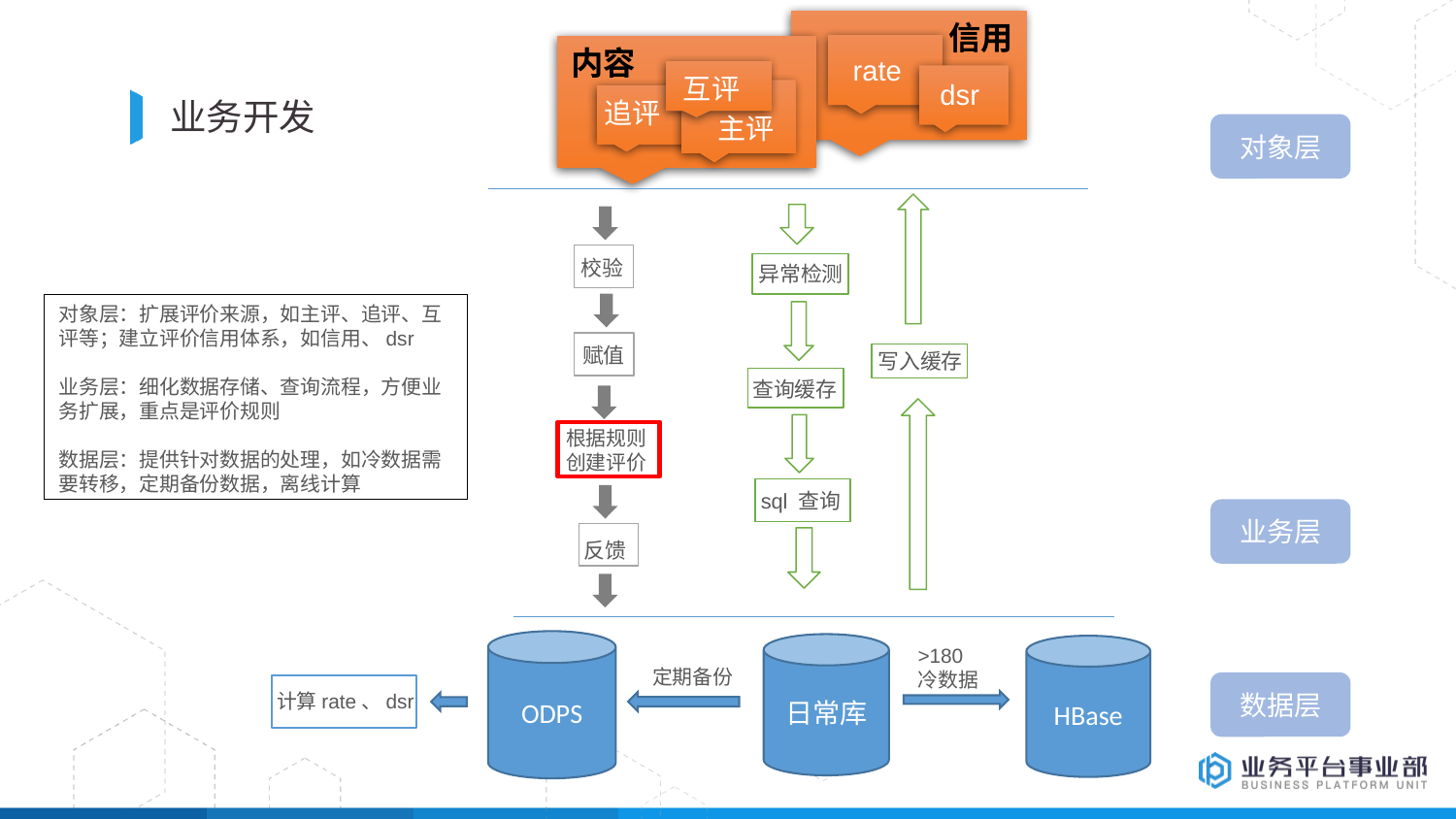

信用

内容
rate

互评

dsr

# 业务开发
追评
主评
对象层

校验
异常检测

对象层：扩展评价来源，如主评、追评、互评等；建立评价信用体系，如信用、dsr

业务层：细化数据存储、查询流程，方便业务扩展，重点是评价规则

数据层：提供针对数据的处理，如冷数据需要转移，定期备份数据，离线计算

赋值
写入缓存

查询缓存

根据规则
创建评价

sql 查询

业务层

反馈

ODPS
日常库
>180
冷数据
HBase
定期备份
数据层

计算rate、dsr